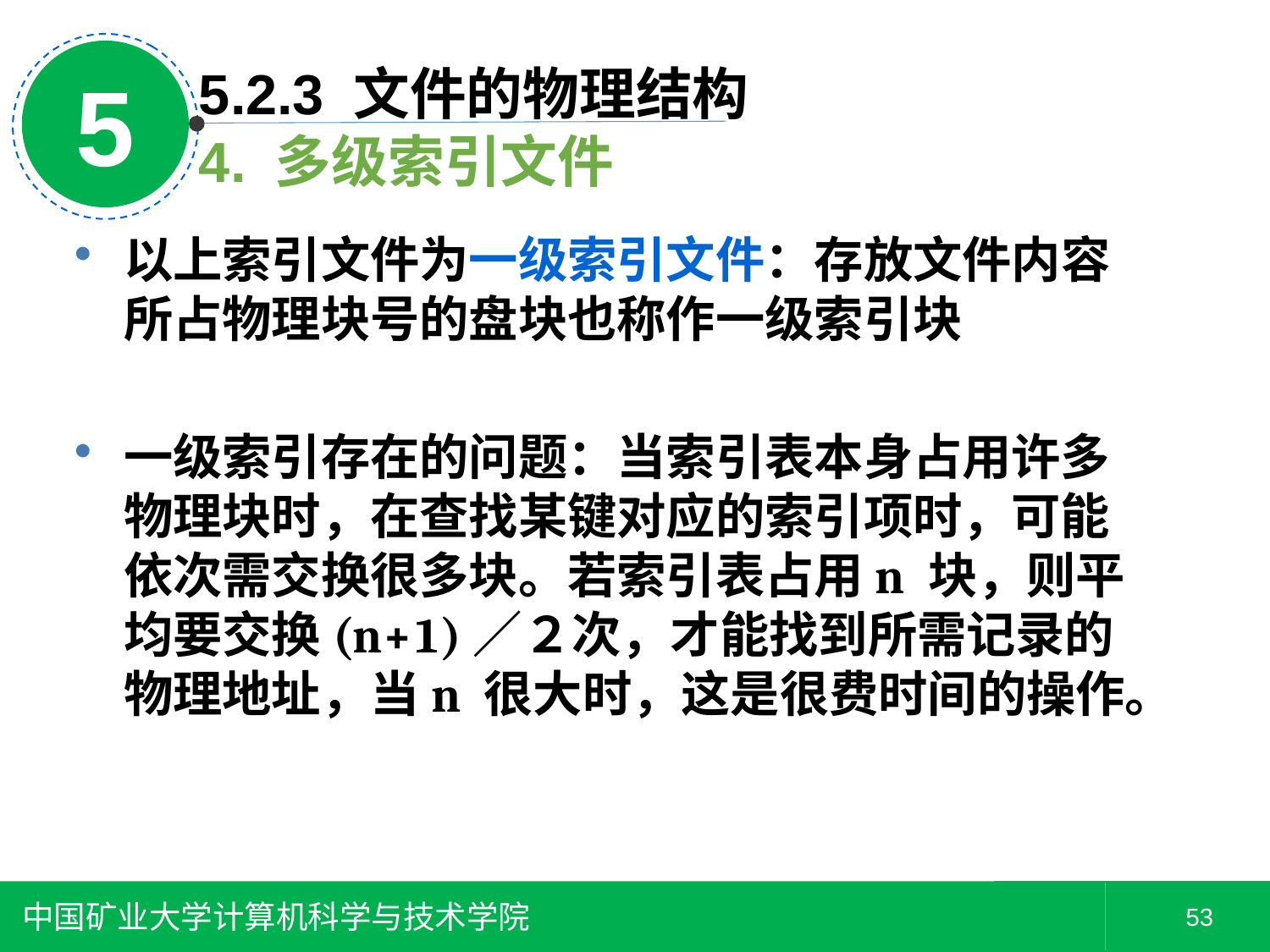

5
5.2.3 文件的物理结构
4. 多级索引文件

以上索引文件为一级索引文件：存放文件内容所占物理块号的盘块也称作一级索引块

一级索引存在的问题：当索引表本身占用许多物理块时，在查找某键对应的索引项时，可能依次需交换很多块。若索引表占用n 块，则平均要交换(n+1)／２次，才能找到所需记录的物理地址，当n 很大时，这是很费时间的操作。